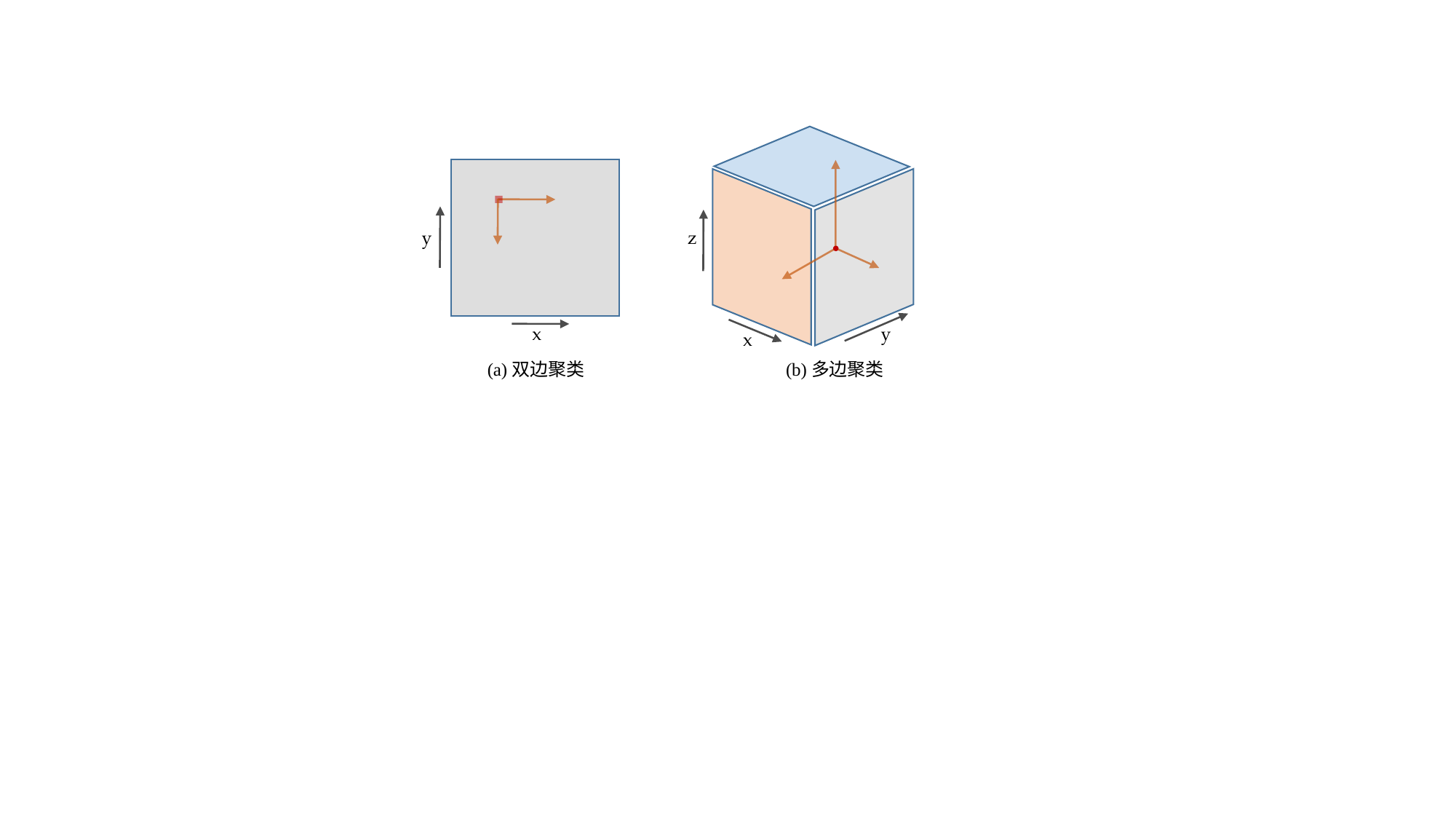

y
z

y
x
x
(a)双边聚类
(b)多边聚类